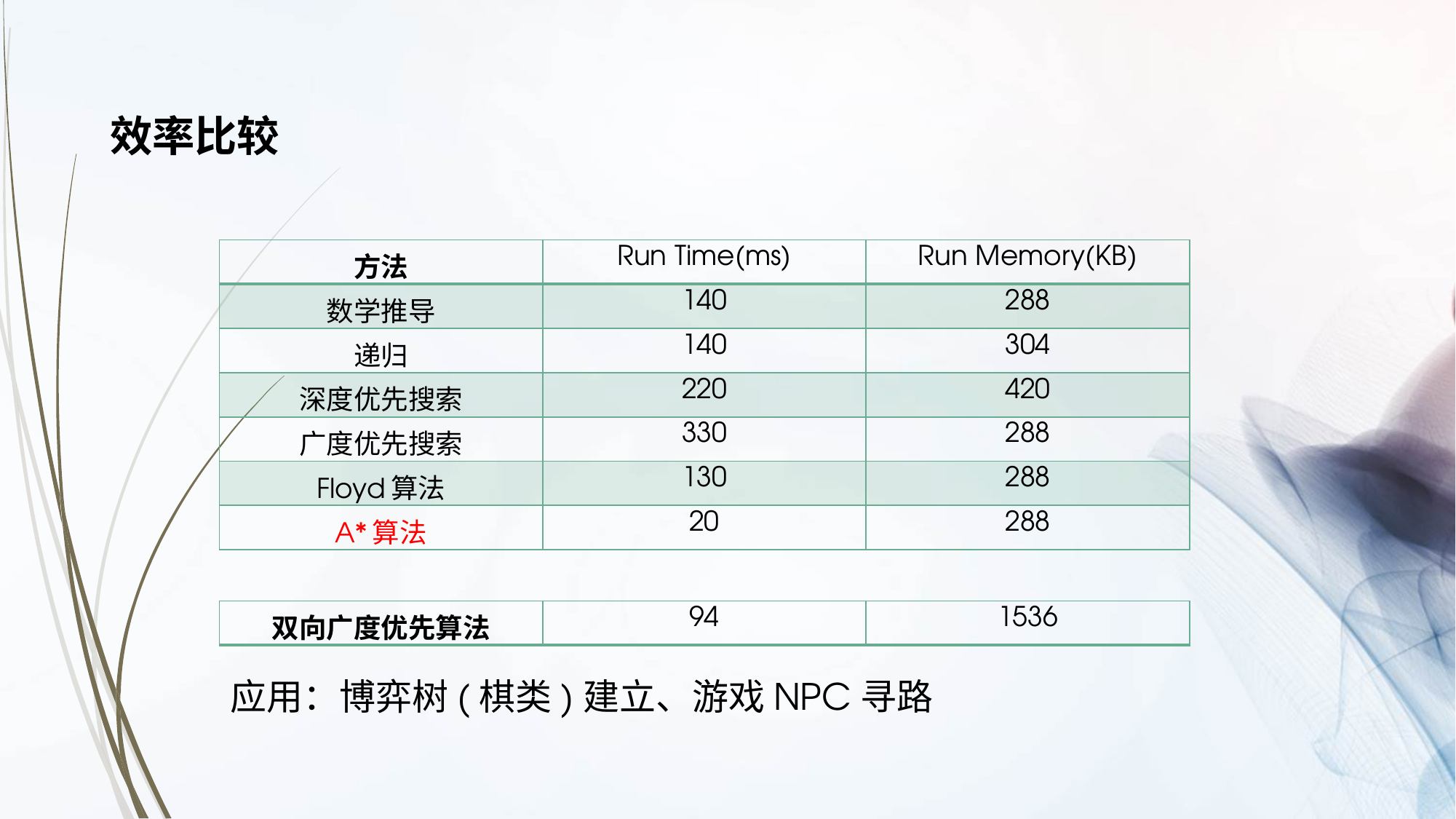

效率比较
| 方法 | Run Time(ms) | Run Memory(KB) |
| --- | --- | --- |
| 数学推导 | 140 | 288 |
| 递归 | 140 | 304 |
| 深度优先搜索 | 220 | 420 |
| 广度优先搜索 | 330 | 288 |
| Floyd算法 | 130 | 288 |
| A\*算法 | 20 | 288 |
| 双向广度优先算法 | 94 | 1536 |
| --- | --- | --- |
应用：博弈树(棋类)建立、游戏NPC寻路